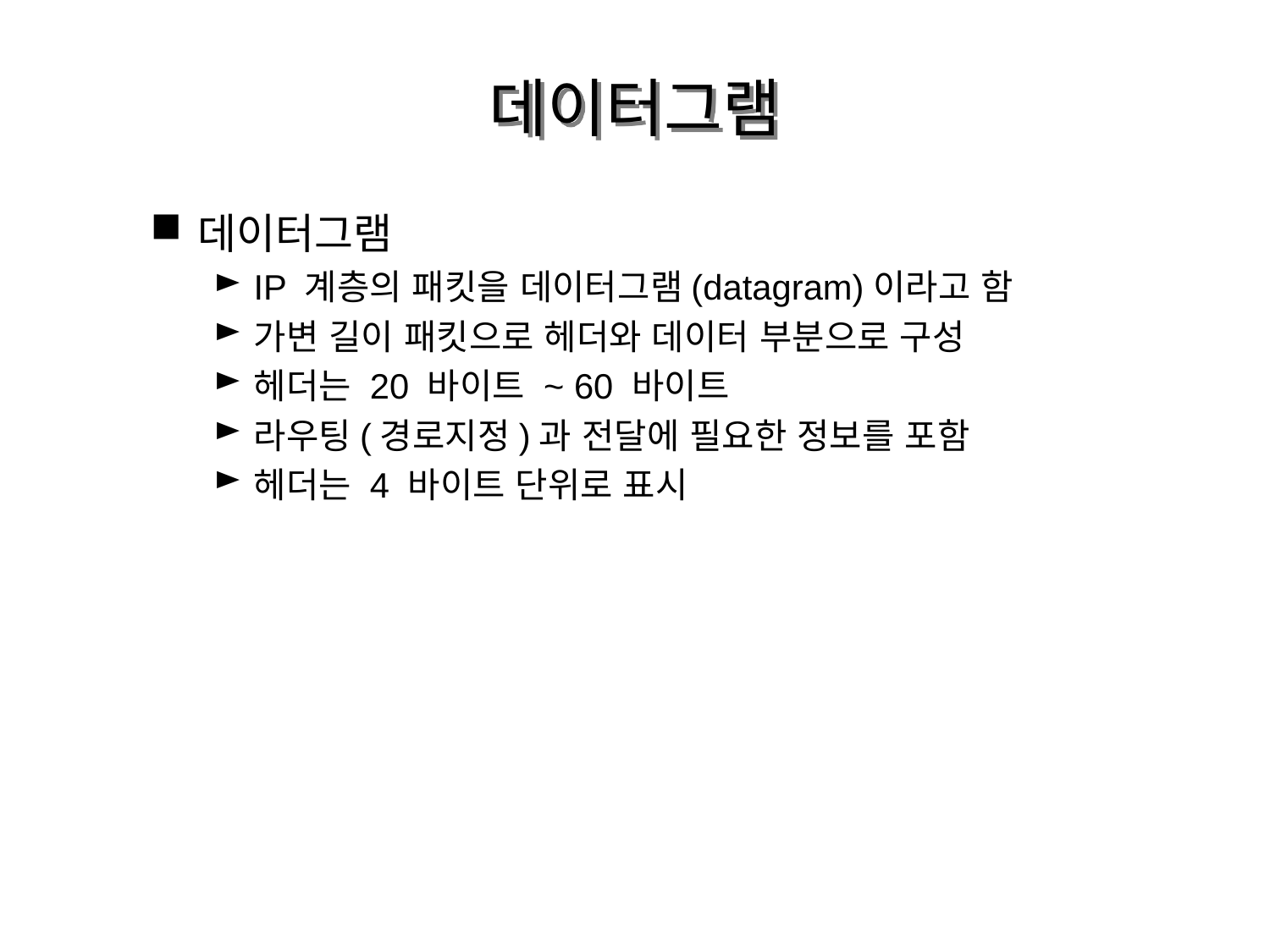

# 데이터그램
데이터그램
IP 계층의 패킷을 데이터그램(datagram)이라고 함
가변 길이 패킷으로 헤더와 데이터 부분으로 구성
헤더는 20 바이트 ~ 60 바이트
라우팅(경로지정)과 전달에 필요한 정보를 포함
헤더는 4 바이트 단위로 표시
5